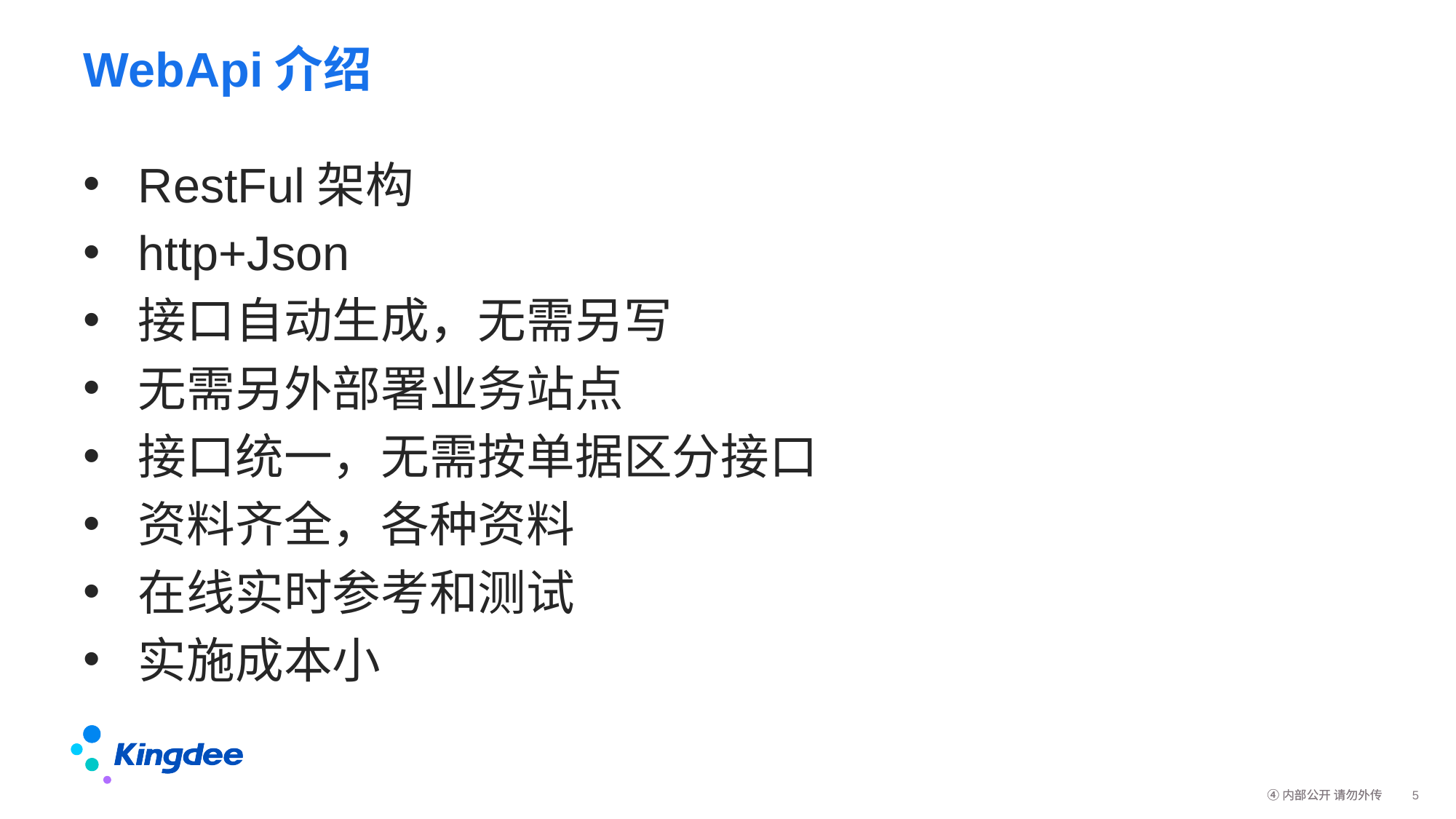

# WebApi介绍
RestFul架构
http+Json
接口自动生成，无需另写
无需另外部署业务站点
接口统一，无需按单据区分接口
资料齐全，各种资料
在线实时参考和测试
实施成本小